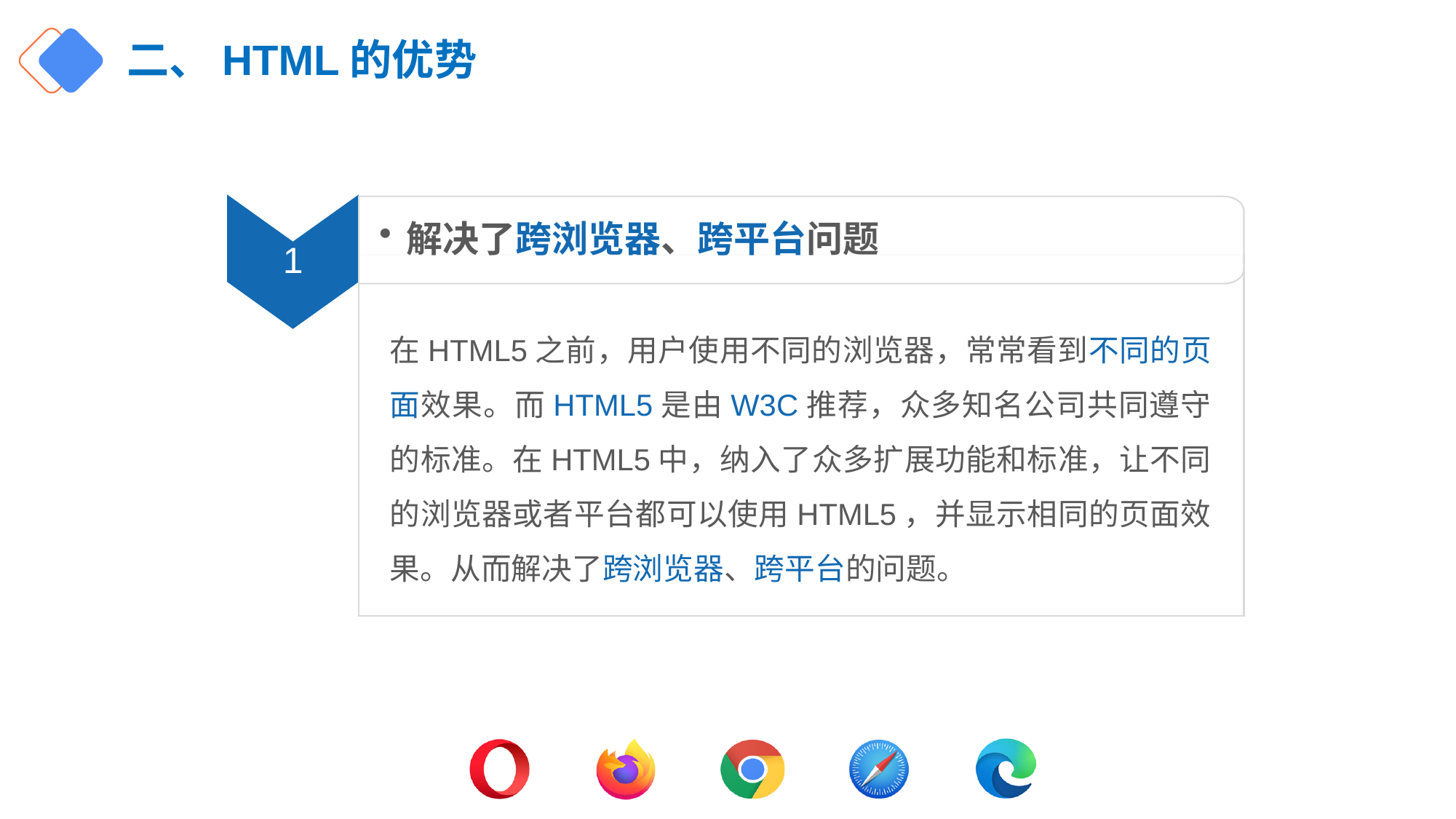

# 二、HTML的优势
1
解决了跨浏览器、跨平台问题

在HTML5之前，用户使用不同的浏览器，常常看到不同的页面效果。而HTML5是由W3C推荐，众多知名公司共同遵守的标准。在HTML5中，纳入了众多扩展功能和标准，让不同的浏览器或者平台都可以使用HTML5，并显示相同的页面效果。从而解决了跨浏览器、跨平台的问题。